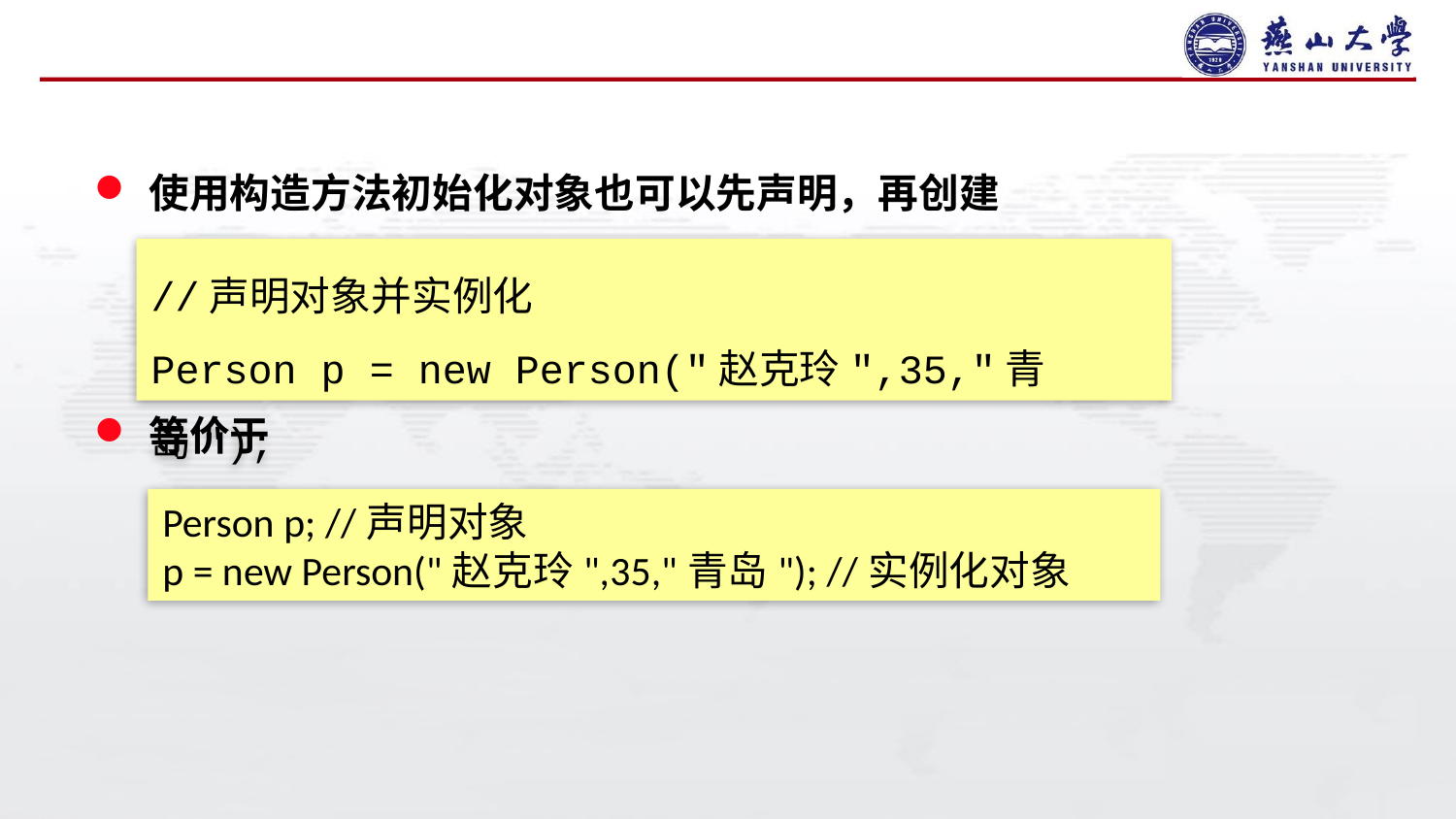

#
使用构造方法初始化对象也可以先声明，再创建

等价于
//声明对象并实例化
Person p = new Person("赵克玲",35,"青岛");
Person p; //声明对象
p = new Person("赵克玲",35,"青岛"); //实例化对象